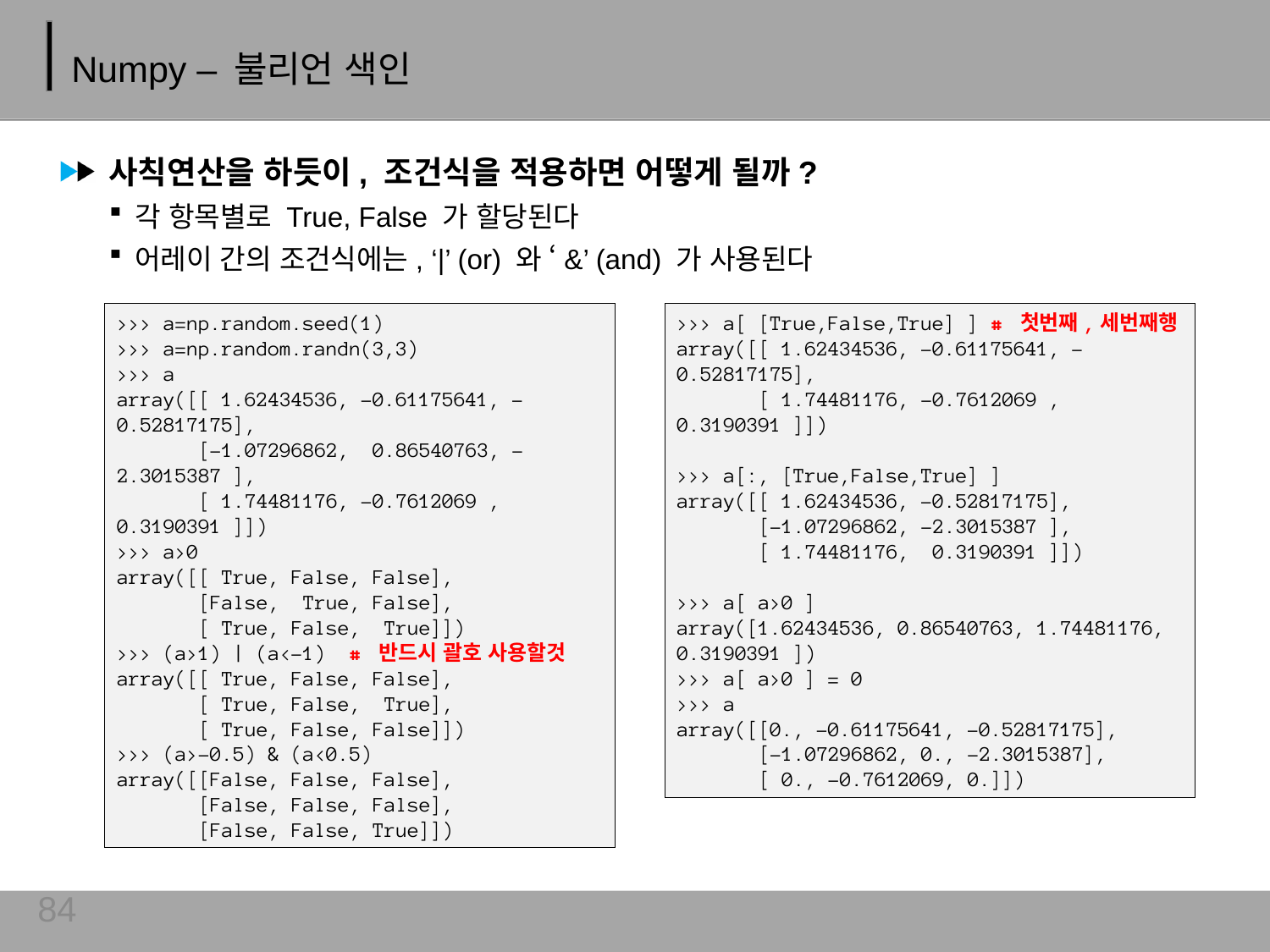

# Numpy – 불리언 색인
사칙연산을 하듯이, 조건식을 적용하면 어떻게 될까?
각 항목별로 True, False 가 할당된다
어레이 간의 조건식에는, ‘|’ (or) 와 ‘&’ (and) 가 사용된다
>>> a=np.random.seed(1)
>>> a=np.random.randn(3,3)
>>> a
array([[ 1.62434536, -0.61175641, -0.52817175],
       [-1.07296862,  0.86540763, -2.3015387 ],
       [ 1.74481176, -0.7612069 ,  0.3190391 ]])
>>> a>0
array([[ True, False, False],
       [False,  True, False],
       [ True, False,  True]])
>>> (a>1) | (a<-1)  # 반드시 괄호 사용할것
array([[ True, False, False],
       [ True, False,  True],
       [ True, False, False]])
>>> (a>-0.5) & (a<0.5)
array([[False, False, False],
       [False, False, False],
       [False, False, True]])
>>> a[ [True,False,True] ] # 첫번째,세번째행
array([[ 1.62434536, -0.61175641, -0.52817175],
       [ 1.74481176, -0.7612069 ,  0.3190391 ]])

>>> a[:, [True,False,True] ]
array([[ 1.62434536, -0.52817175],
       [-1.07296862, -2.3015387 ],
       [ 1.74481176,  0.3190391 ]])

>>> a[ a>0 ]
array([1.62434536, 0.86540763, 1.74481176, 0.3190391 ])
>>> a[ a>0 ] = 0
>>> a
array([[0., -0.61175641, -0.52817175],
       [-1.07296862, 0., -2.3015387],
       [ 0., -0.7612069, 0.]])
84